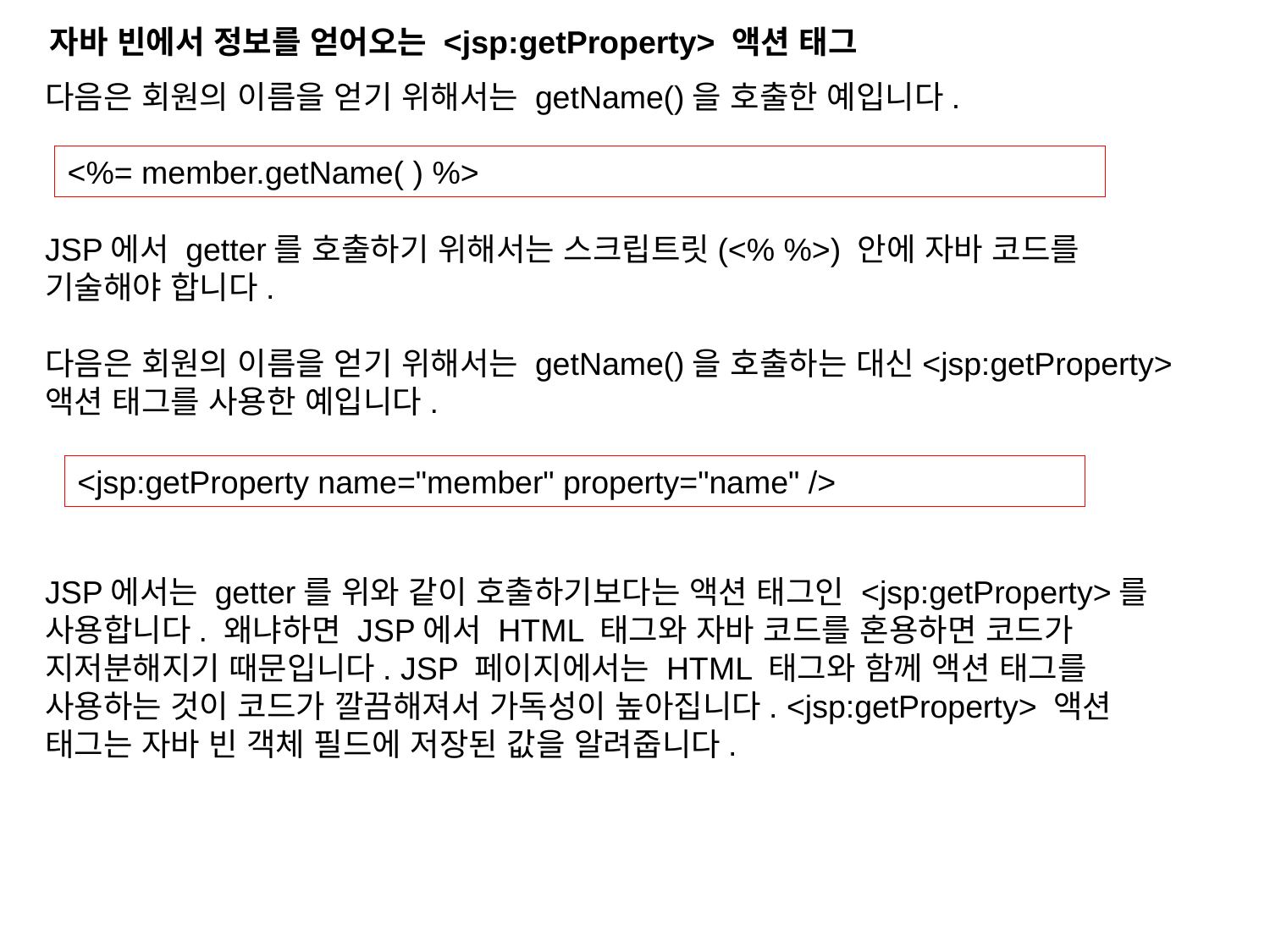

자바 빈에서 정보를 얻어오는 <jsp:getProperty> 액션 태그
다음은 회원의 이름을 얻기 위해서는 getName()을 호출한 예입니다.

JSP에서 getter를 호출하기 위해서는 스크립트릿(<% %>) 안에 자바 코드를 기술해야 합니다.

다음은 회원의 이름을 얻기 위해서는 getName()을 호출하는 대신<jsp:getProperty> 액션 태그를 사용한 예입니다.

JSP에서는 getter를 위와 같이 호출하기보다는 액션 태그인 <jsp:getProperty>를 사용합니다. 왜냐하면 JSP에서 HTML 태그와 자바 코드를 혼용하면 코드가 지저분해지기 때문입니다. JSP 페이지에서는 HTML 태그와 함께 액션 태그를 사용하는 것이 코드가 깔끔해져서 가독성이 높아집니다. <jsp:getProperty> 액션 태그는 자바 빈 객체 필드에 저장된 값을 알려줍니다.
<%= member.getName( ) %>
<jsp:getProperty name="member" property="name" />